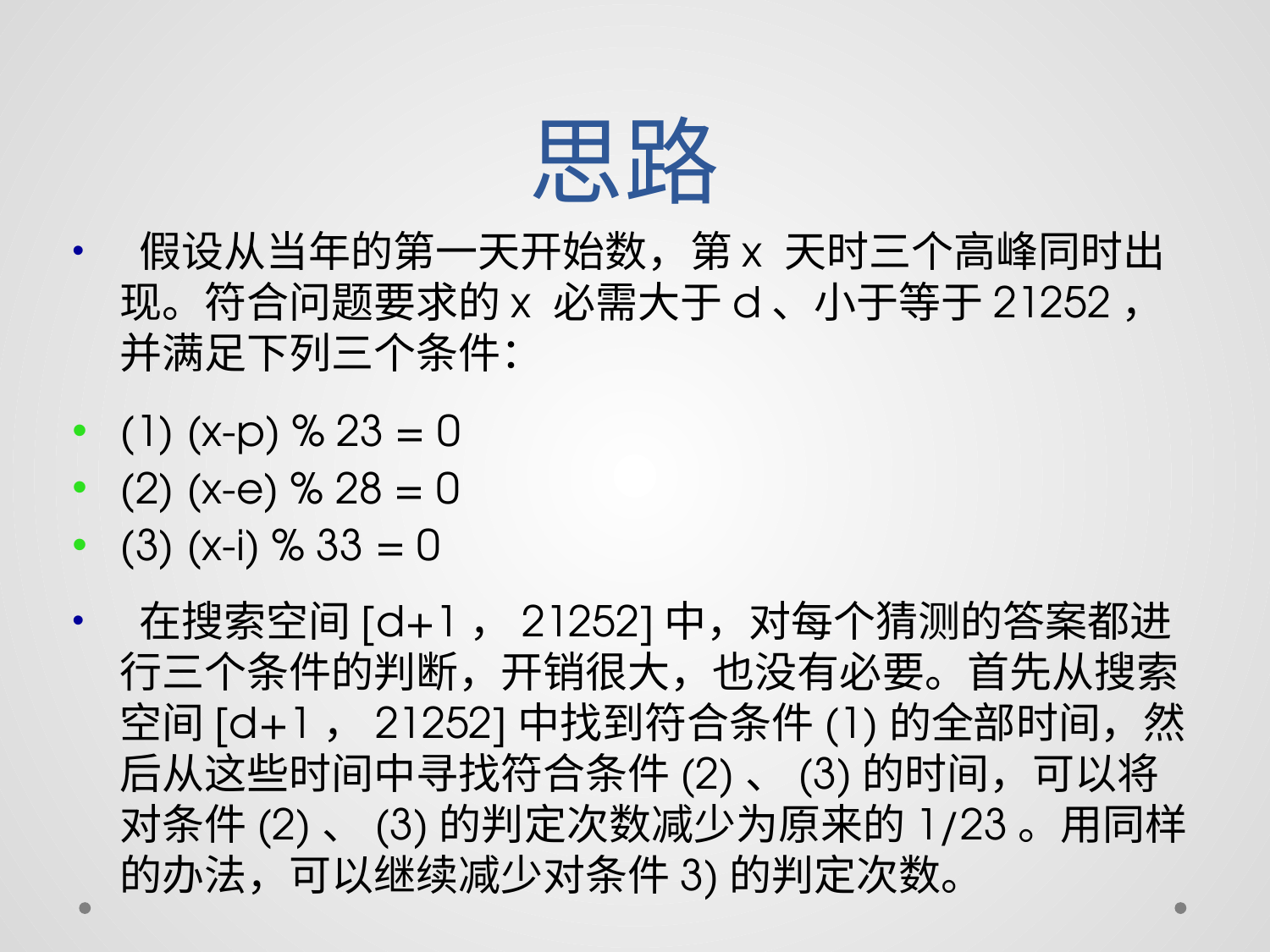

# 思路
 假设从当年的第一天开始数，第x 天时三个高峰同时出现。符合问题要求的x 必需大于d、小于等于21252，并满足下列三个条件：
(1) (x-p) % 23 = 0
(2) (x-e) % 28 = 0
(3) (x-i) % 33 = 0
 在搜索空间[d+1，21252]中，对每个猜测的答案都进行三个条件的判断，开销很大，也没有必要。首先从搜索空间[d+1，21252]中找到符合条件(1)的全部时间，然后从这些时间中寻找符合条件(2)、(3)的时间，可以将对条件(2)、(3)的判定次数减少为原来的1/23。用同样的办法，可以继续减少对条件3)的判定次数。